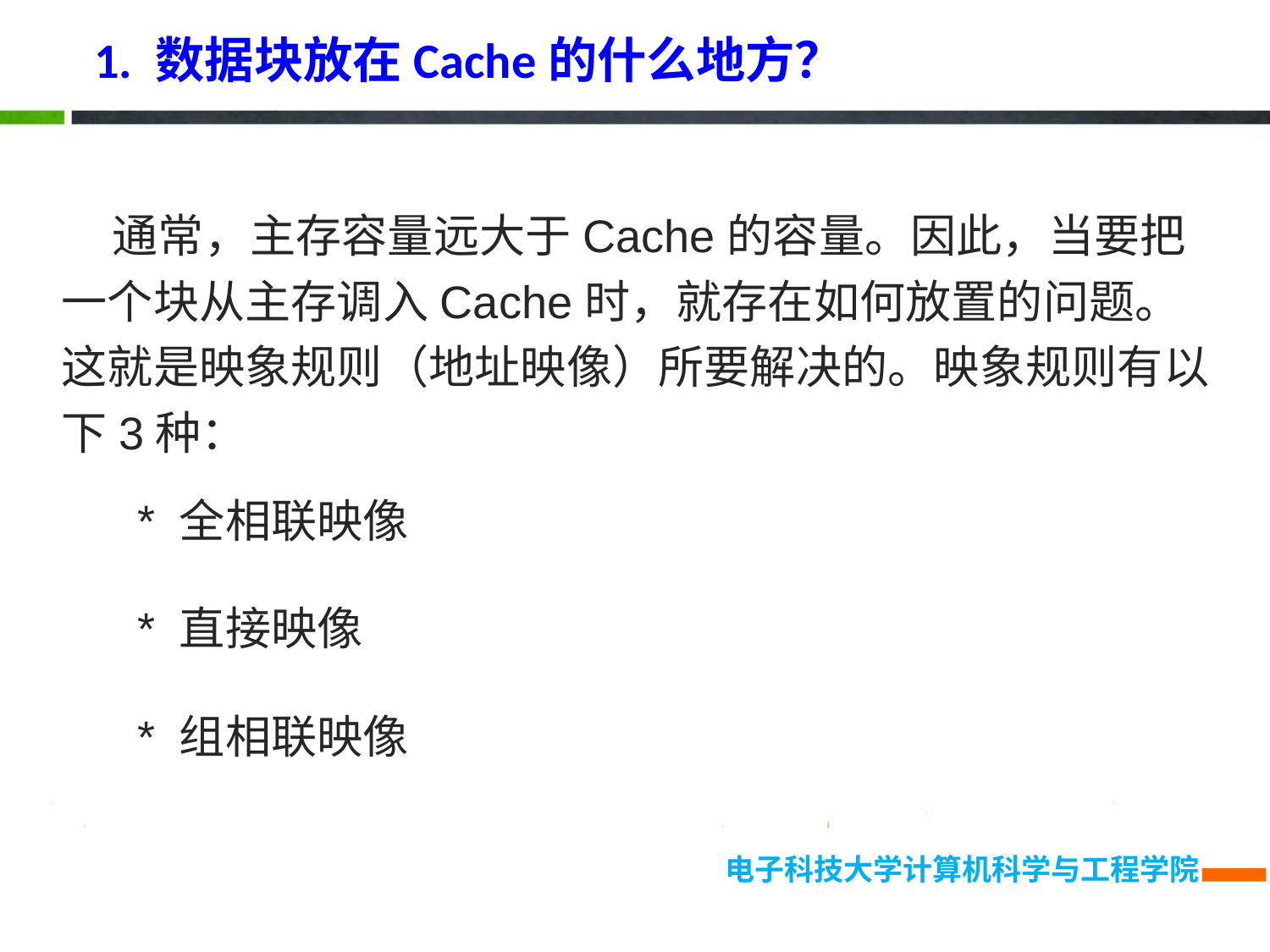

1. 数据块放在Cache的什么地方？
      通常，主存容量远大于Cache的容量。因此，当要把一个块从主存调入Cache时，就存在如何放置的问题。这就是映象规则（地址映像）所要解决的。映象规则有以下3种：
      * 全相联映像
      * 直接映像
      * 组相联映像
22